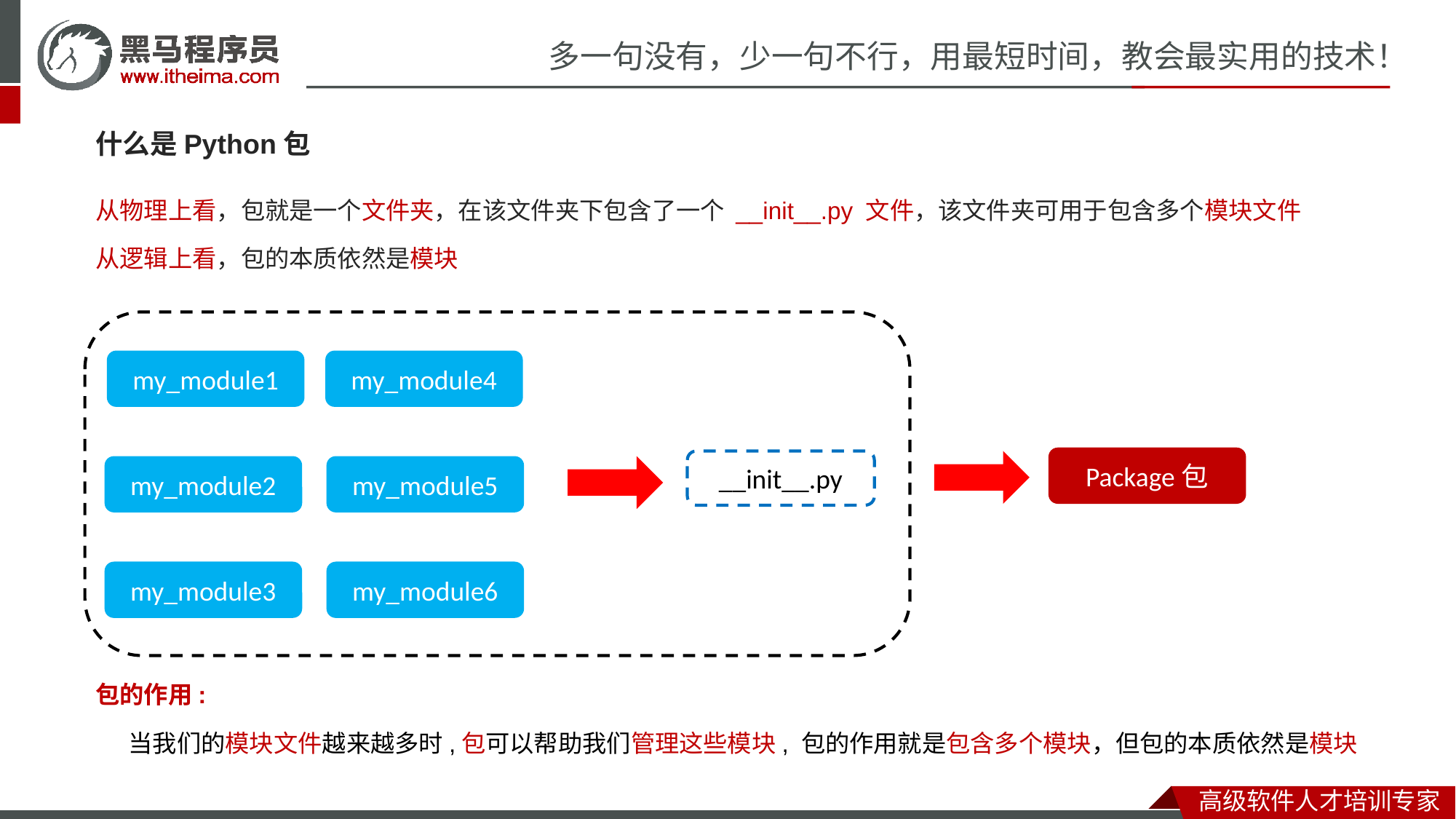

什么是Python包
从物理上看，包就是一个文件夹，在该文件夹下包含了一个 __init__.py 文件，该文件夹可用于包含多个模块文件
从逻辑上看，包的本质依然是模块

包的作用:
     当我们的模块文件越来越多时,包可以帮助我们管理这些模块, 包的作用就是包含多个模块，但包的本质依然是模块

my_module1
my_module4
Package包
__init__.py

my_module2
my_module5

my_module3
my_module6